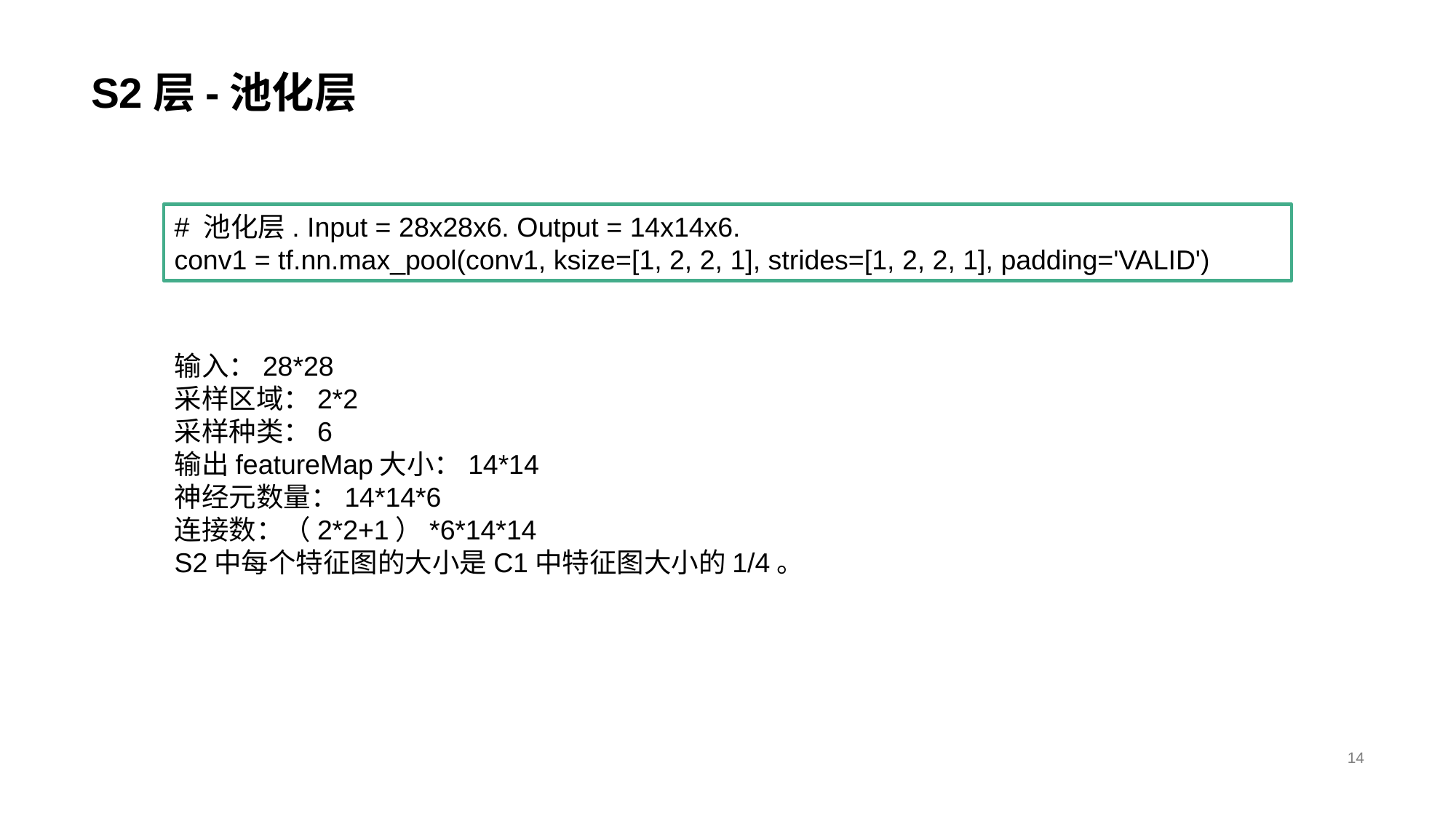

# S2层-池化层
# 池化层. Input = 28x28x6. Output = 14x14x6.
conv1 = tf.nn.max_pool(conv1, ksize=[1, 2, 2, 1], strides=[1, 2, 2, 1], padding='VALID')
输入：28*28
采样区域：2*2
采样种类：6
输出featureMap大小：14*14
神经元数量：14*14*6
连接数：（2*2+1）*6*14*14
S2中每个特征图的大小是C1中特征图大小的1/4。
14